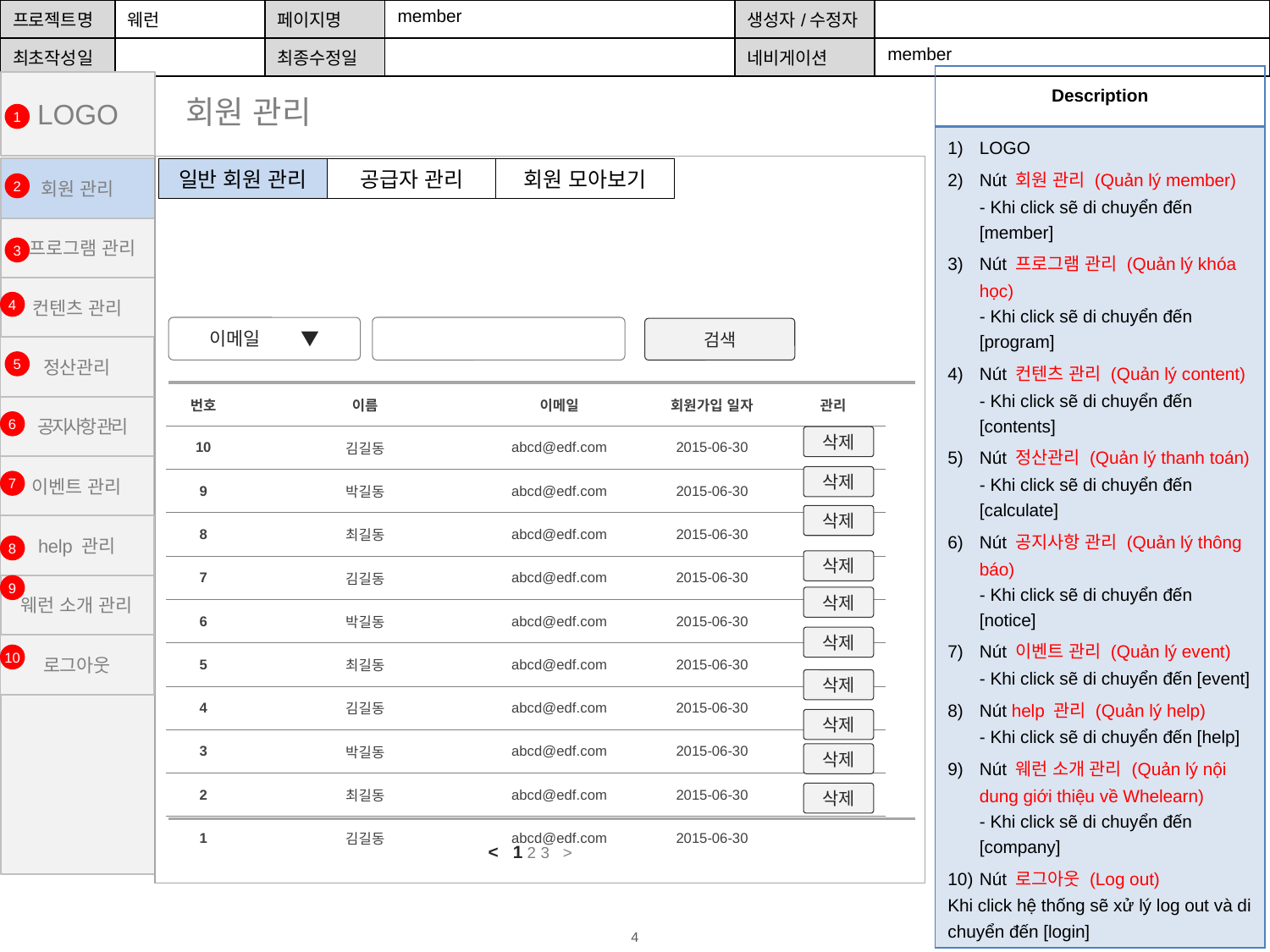

| 프로젝트명 | 웨런 | 페이지명 | member | 생성자/수정자 |  |
| --- | --- | --- | --- | --- | --- |
| 최초작성일 |  | 최종수정일 |  | 네비게이션 | member |
| Description |
| --- |
| LOGO Nút 회원 관리 (Quản lý member) - Khi click sẽ di chuyển đến [member] Nút 프로그램 관리 (Quản lý khóa học) - Khi click sẽ di chuyển đến [program] Nút 컨텐츠 관리 (Quản lý content) - Khi click sẽ di chuyển đến [contents] Nút 정산관리 (Quản lý thanh toán) - Khi click sẽ di chuyển đến [calculate] Nút 공지사항 관리 (Quản lý thông báo) - Khi click sẽ di chuyển đến [notice] Nút 이벤트 관리 (Quản lý event) - Khi click sẽ di chuyển đến [event] Nút help 관리 (Quản lý help) - Khi click sẽ di chuyển đến [help] Nút 웨런 소개 관리 (Quản lý nội dung giới thiệu về Whelearn) - Khi click sẽ di chuyển đến [company] Nút 로그아웃 (Log out) Khi click hệ thống sẽ xử lý log out và di chuyển đến [login] |
LOGO
회원 관리
1

회원 관리
일반 회원 관리
공급자 관리
회원 모아보기
2
 프로그램 관리
3
컨텐츠 관리
4
이메일        ▼

검색
정산관리
5
| 번호 |  | 이름 |  | 이메일 | 회원가입 일자 | 관리 |
| --- | --- | --- | --- | --- | --- | --- |
| 10 |  | 김길동 |  | abcd@edf.com | 2015-06-30 |  |
| 9 |  | 박길동 |  | abcd@edf.com | 2015-06-30 |  |
| 8 |  | 최길동 |  | abcd@edf.com | 2015-06-30 |  |
| 7 |  | 김길동 |  | abcd@edf.com | 2015-06-30 |  |
| 6 |  | 박길동 |  | abcd@edf.com | 2015-06-30 |  |
| 5 |  | 최길동 |  | abcd@edf.com | 2015-06-30 |  |
| 4 |  | 김길동 |  | abcd@edf.com | 2015-06-30 |  |
| 3 |  | 박길동 |  | abcd@edf.com | 2015-06-30 |  |
| 2 |  | 최길동 |  | abcd@edf.com | 2015-06-30 |  |
| 1 |  | 김길동 |  | abcd@edf.com | 2015-06-30 |  |
  공지사항 관리
6
삭제
로그아웃
이벤트 관리
삭제
6
7
7
삭제
help 관리

8
삭제
웨런 소개 관리
9
삭제
삭제
로그아웃
10
삭제
삭제
삭제
삭제
<   1 2 3   >